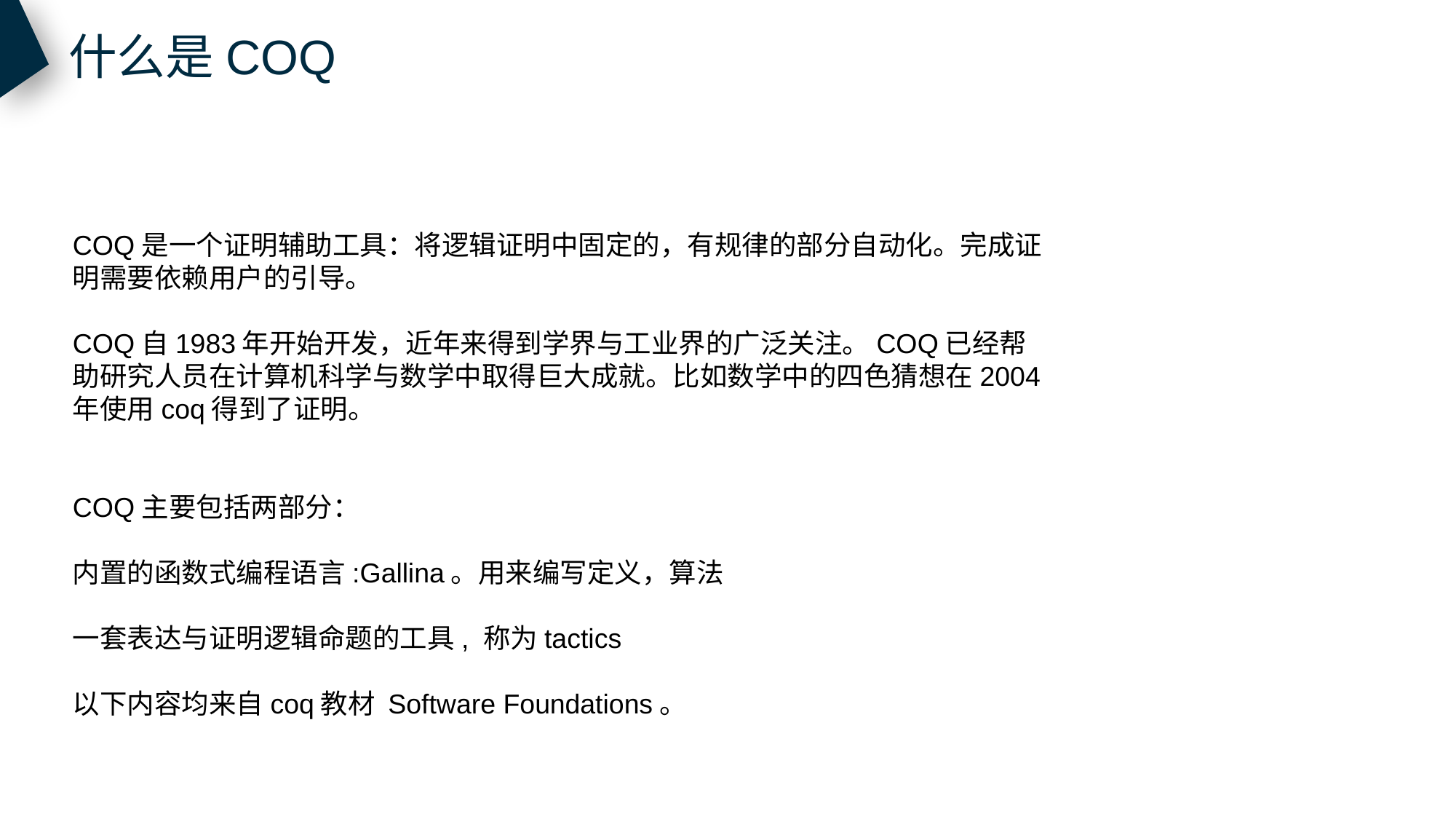

什么是COQ
COQ是一个证明辅助工具：将逻辑证明中固定的，有规律的部分自动化。完成证明需要依赖用户的引导。

COQ自1983年开始开发，近年来得到学界与工业界的广泛关注。COQ已经帮助研究人员在计算机科学与数学中取得巨大成就。比如数学中的四色猜想在2004年使用coq得到了证明。

COQ主要包括两部分：

内置的函数式编程语言:Gallina。用来编写定义，算法

一套表达与证明逻辑命题的工具, 称为tactics

以下内容均来自coq教材 Software Foundations。